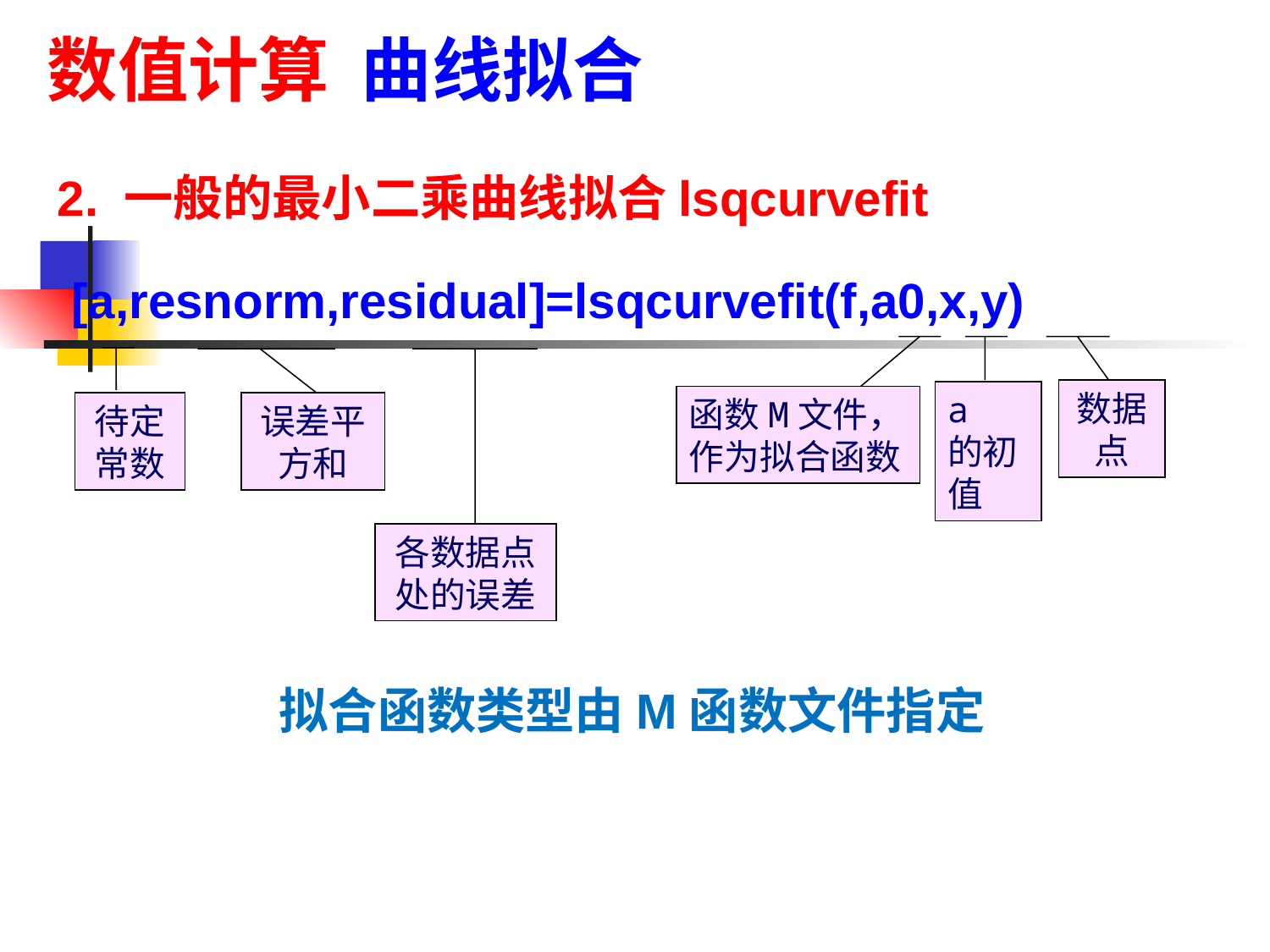

数值计算  曲线拟合
2. 一般的最小二乘曲线拟合lsqcurvefit
 [a,resnorm,residual]=lsqcurvefit(f,a0,x,y)

函数M文件，作为拟合函数

a 的初值

数据点

待定常数

误差平方和

各数据点处的误差
拟合函数类型由M函数文件指定
48